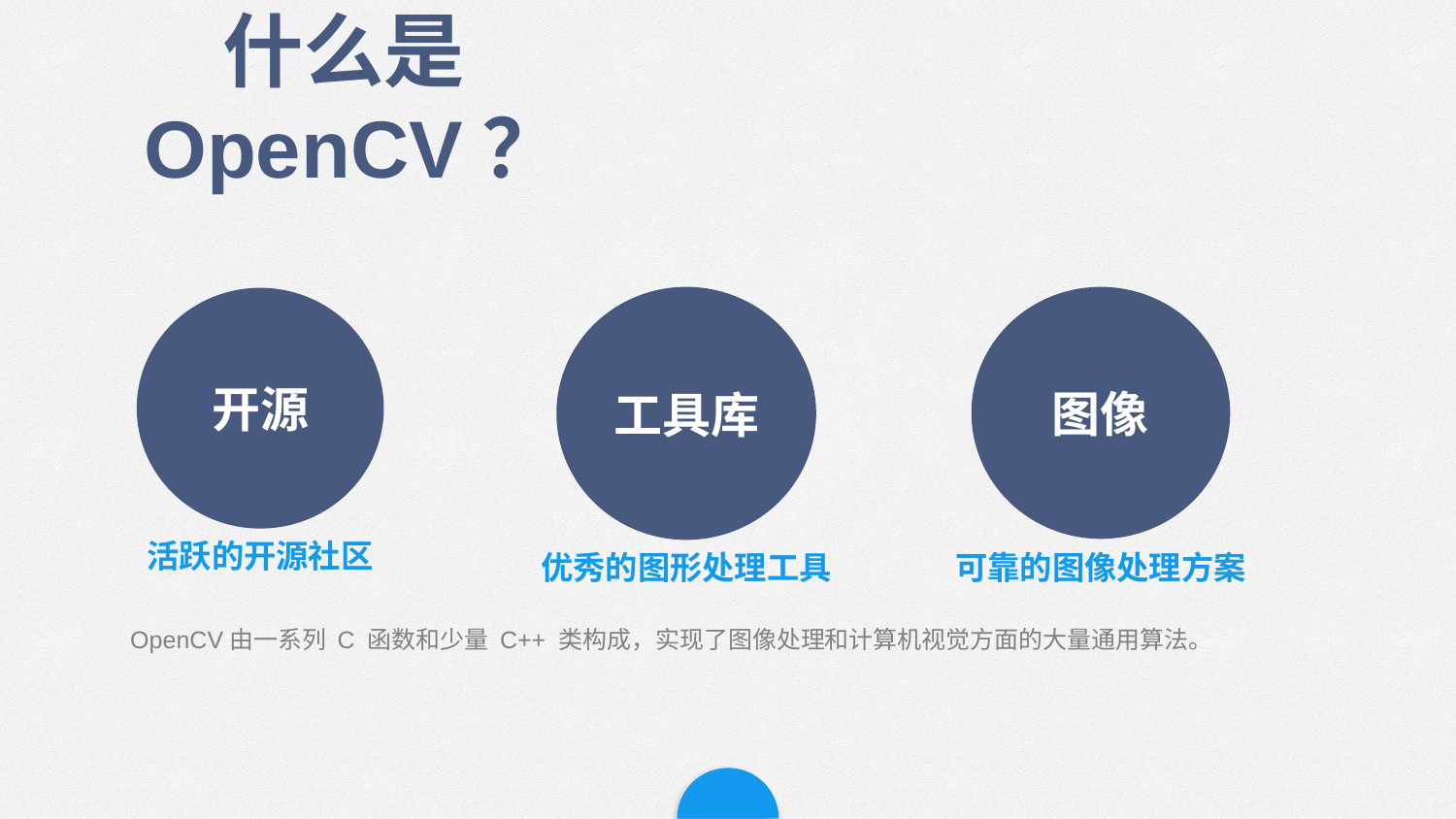

什么是OpenCV？
工具库
图像
开源
活跃的开源社区
优秀的图形处理工具
可靠的图像处理方案

OpenCV由一系列 C 函数和少量 C++ 类构成，实现了图像处理和计算机视觉方面的大量通用算法。
4